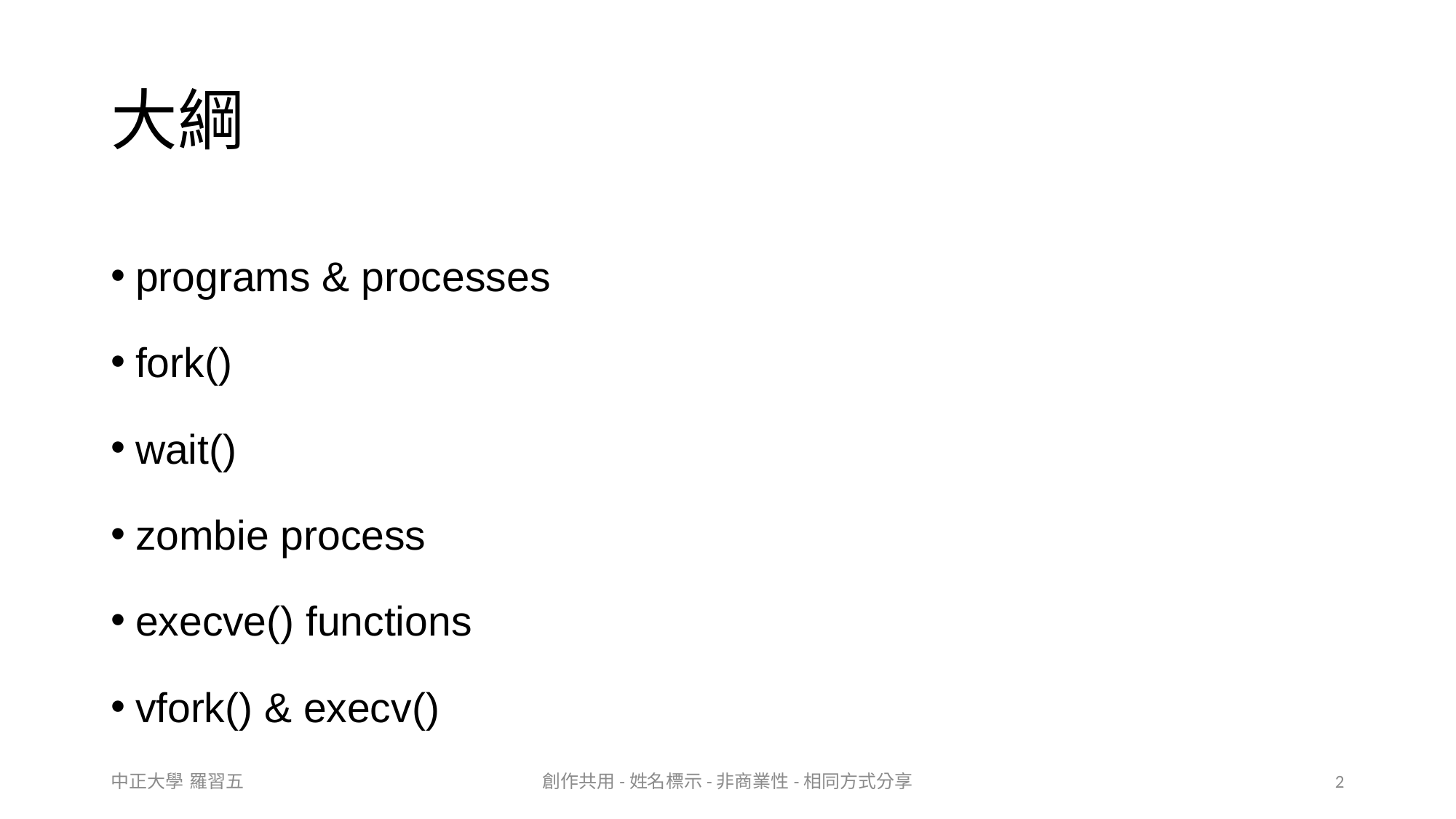

# 大綱
programs & processes
fork()
wait()
zombie process
execve() functions
vfork() & execv()
中正大學 羅習五
創作共用-姓名標示-非商業性-相同方式分享
2